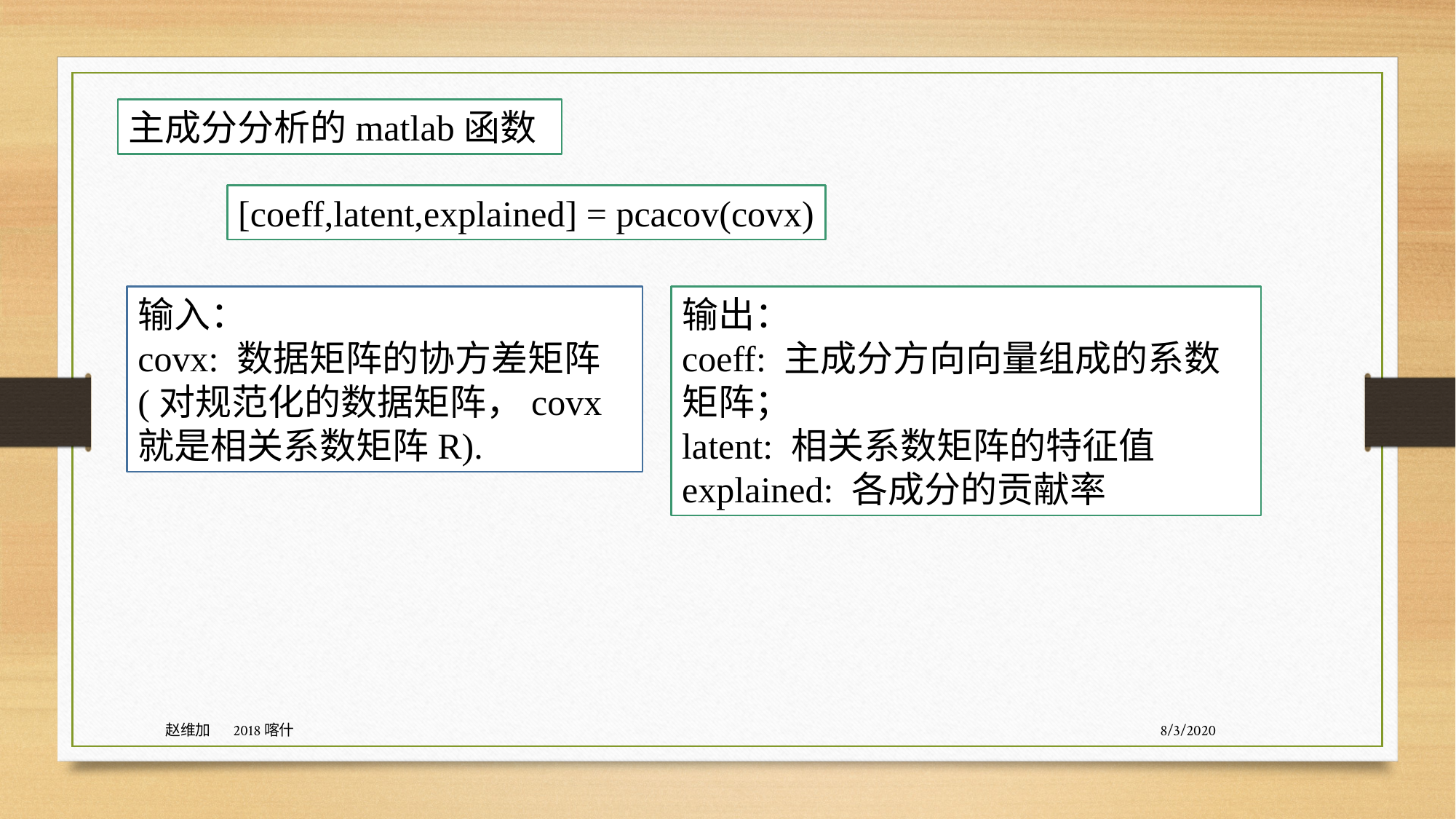

主成分分析的matlab函数
[coeff,latent,explained] = pcacov(covx)
输入：
covx: 数据矩阵的协方差矩阵
(对规范化的数据矩阵，covx就是相关系数矩阵R).
输出：
coeff: 主成分方向向量组成的系数矩阵；
latent: 相关系数矩阵的特征值
explained: 各成分的贡献率
赵维加    2018喀什
8/3/2020